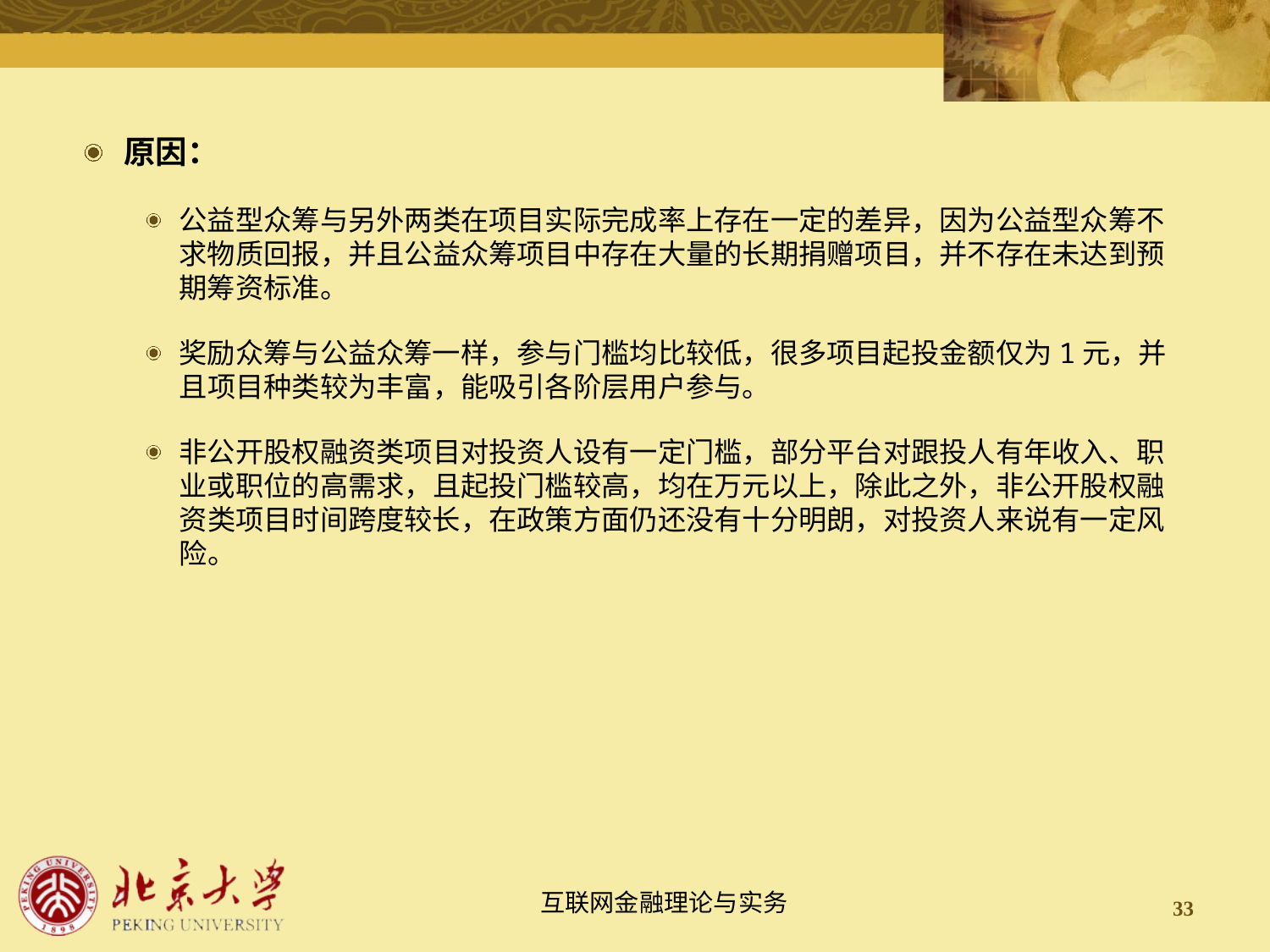

原因：
公益型众筹与另外两类在项目实际完成率上存在一定的差异，因为公益型众筹不求物质回报，并且公益众筹项目中存在大量的长期捐赠项目，并不存在未达到预期筹资标准。
奖励众筹与公益众筹一样，参与门槛均比较低，很多项目起投金额仅为1元，并且项目种类较为丰富，能吸引各阶层用户参与。
非公开股权融资类项目对投资人设有一定门槛，部分平台对跟投人有年收入、职业或职位的高需求，且起投门槛较高，均在万元以上，除此之外，非公开股权融资类项目时间跨度较长，在政策方面仍还没有十分明朗，对投资人来说有一定风险。
33